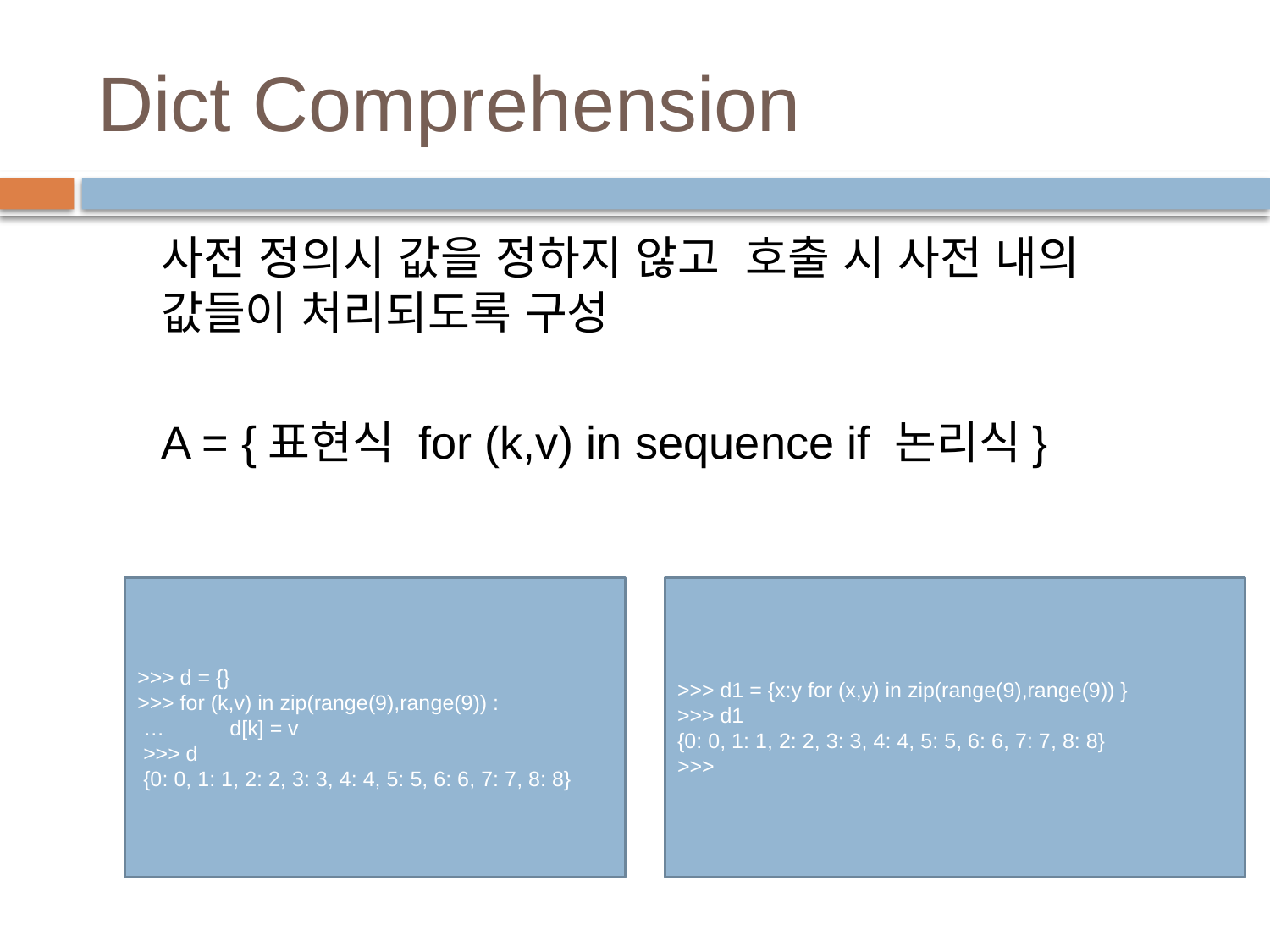

# Dict Comprehension
사전 정의시 값을 정하지 않고  호출 시 사전 내의 값들이 처리되도록 구성

A = {표현식 for (k,v) in sequence if 논리식}

>>> d = {}
>>> for (k,v) in zip(range(9),range(9)) :
 …           d[k] = v
 >>> d
 {0: 0, 1: 1, 2: 2, 3: 3, 4: 4, 5: 5, 6: 6, 7: 7, 8: 8}
>>> d1 = {x:y for (x,y) in zip(range(9),range(9)) }
>>> d1
{0: 0, 1: 1, 2: 2, 3: 3, 4: 4, 5: 5, 6: 6, 7: 7, 8: 8}
>>>